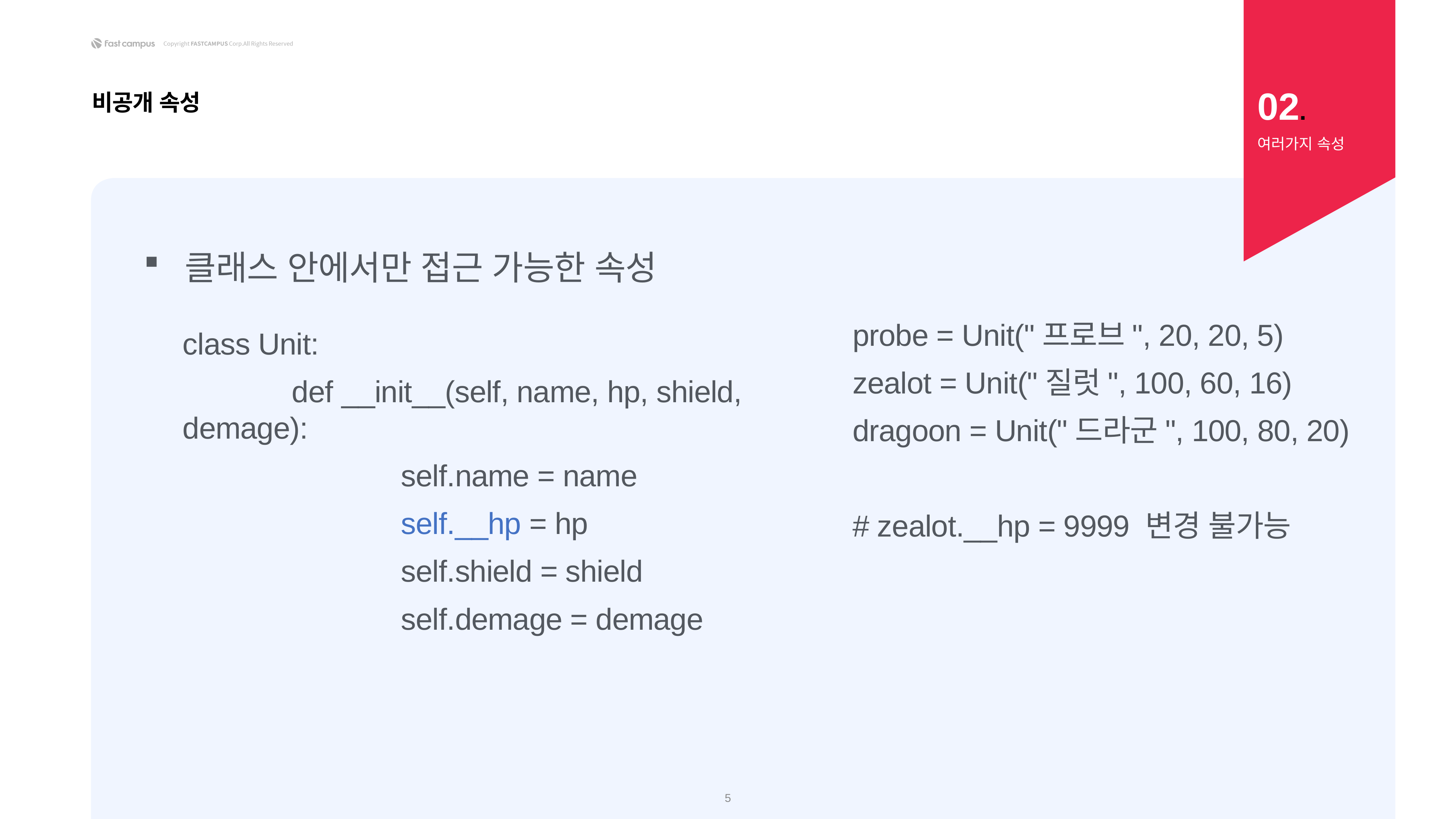

02.
비공개 속성
여러가지 속성
클래스 안에서만 접근 가능한 속성
probe = Unit("프로브", 20, 20, 5)
zealot = Unit("질럿", 100, 60, 16)
dragoon = Unit("드라군", 100, 80, 20)

# zealot.__hp = 9999 변경 불가능
class Unit:
		def __init__(self, name, hp, shield, demage):
				self.name = name
				self.__hp = hp
				self.shield = shield
				self.demage = demage
5